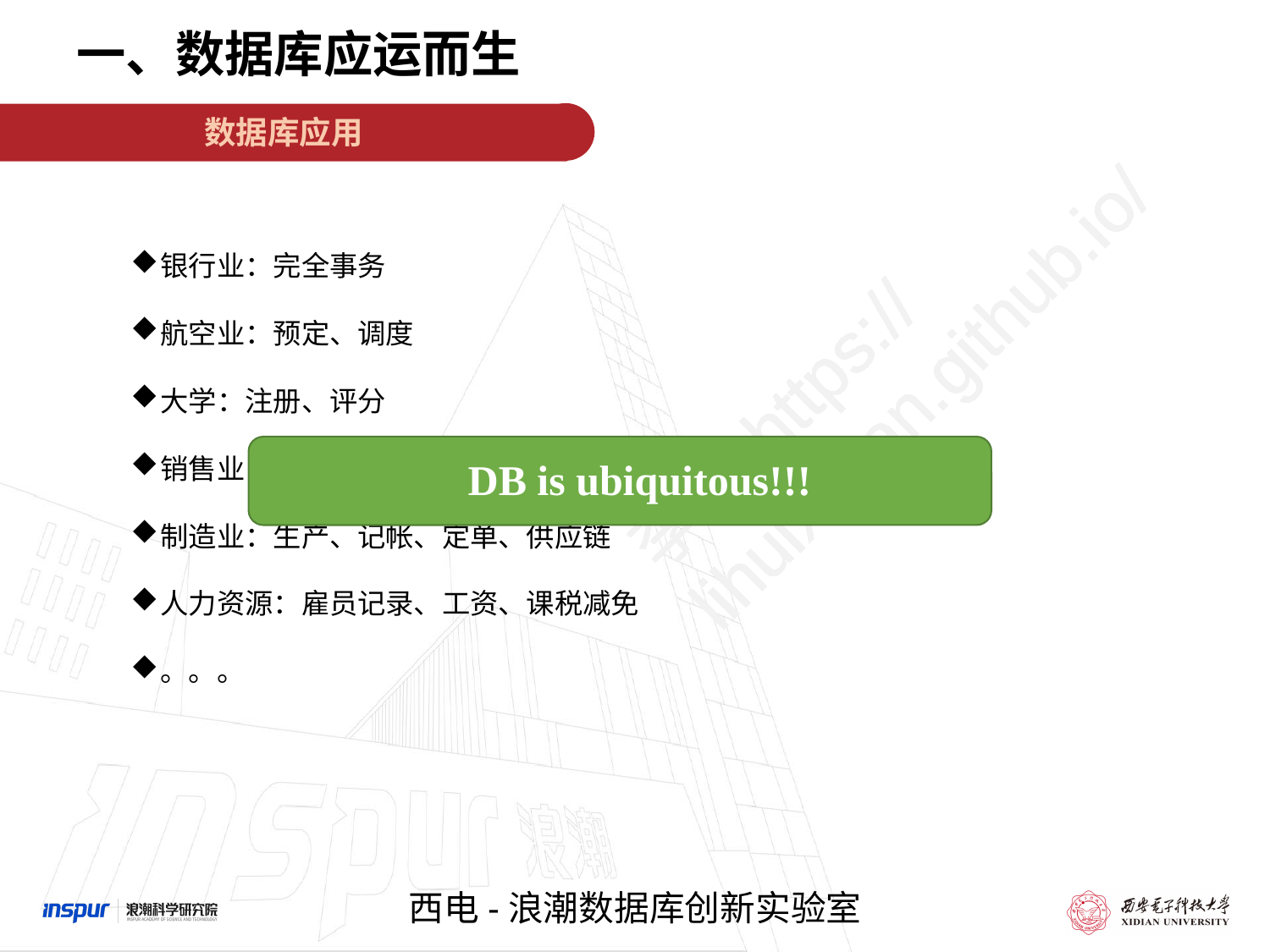

一、数据库应运而生

数据库应用
银行业：完全事务
航空业：预定、调度
大学：注册、评分
销售业：客户、产品、购买
制造业：生产、记帐、定单、供应链
人力资源：雇员记录、工资、课税减免
。。。
DB is ubiquitous!!!